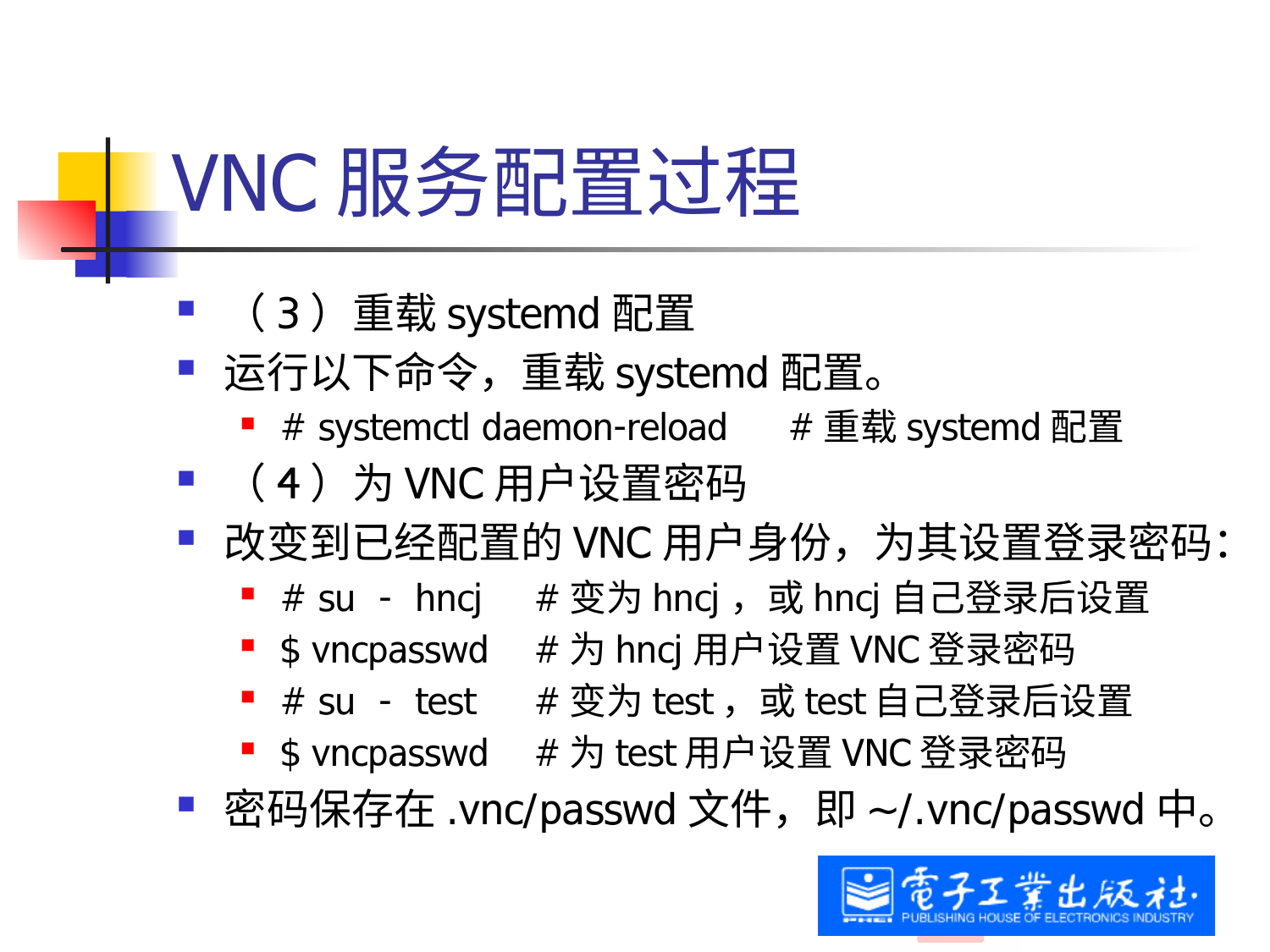

# VNC服务配置过程
（3）重载systemd配置
运行以下命令，重载systemd配置。
# systemctl daemon-reload 	#重载systemd配置
（4）为VNC用户设置密码
改变到已经配置的VNC用户身份，为其设置登录密码：
# su  -  hncj 	#变为hncj，或hncj自己登录后设置
$ vncpasswd 	#为hncj用户设置VNC登录密码
# su  -  test 	#变为test，或test自己登录后设置
$ vncpasswd 	#为test用户设置VNC登录密码
密码保存在.vnc/passwd文件，即~/.vnc/passwd中。